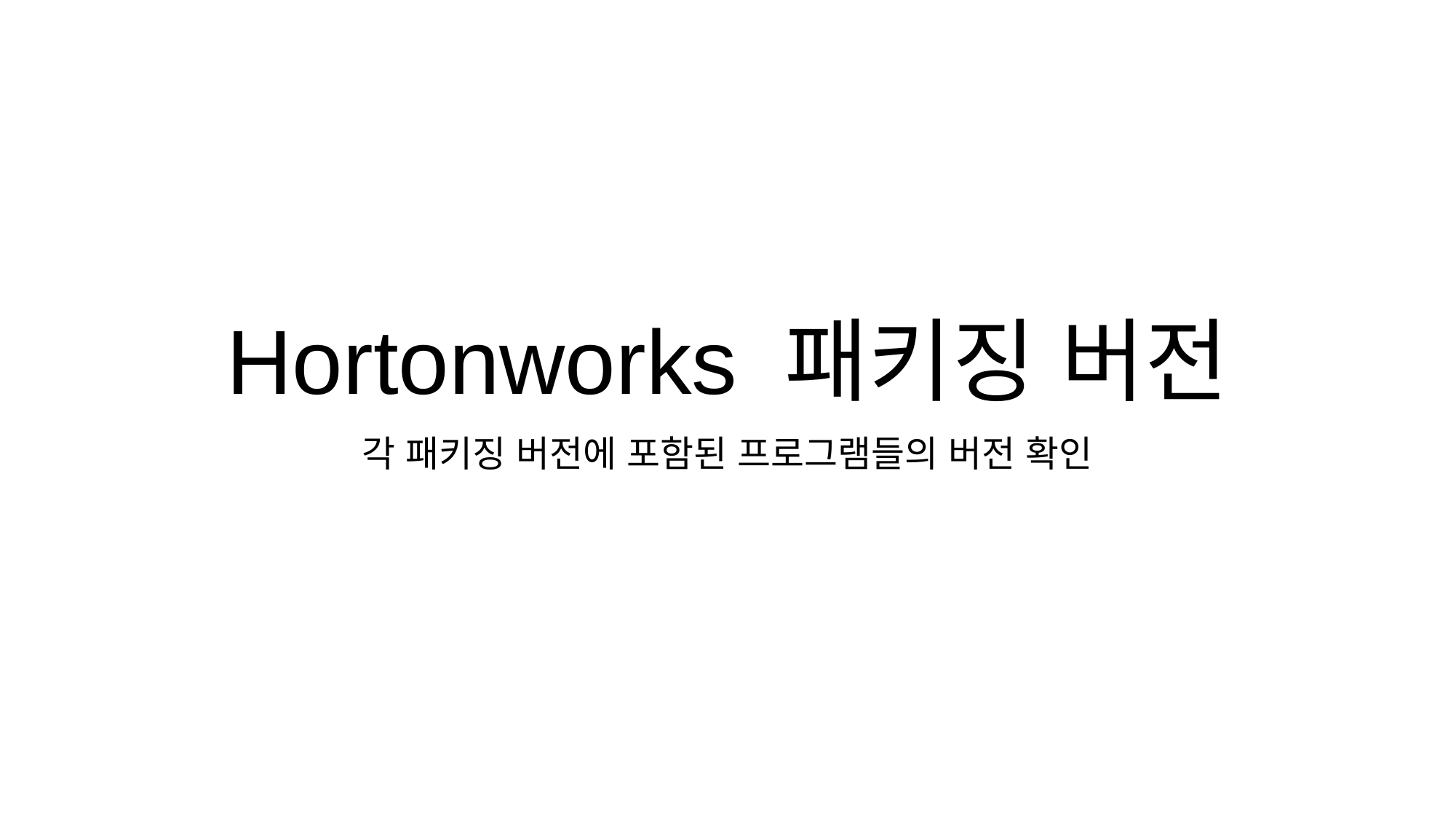

# Hortonworks 패키징 버전
각 패키징 버전에 포함된 프로그램들의 버전 확인